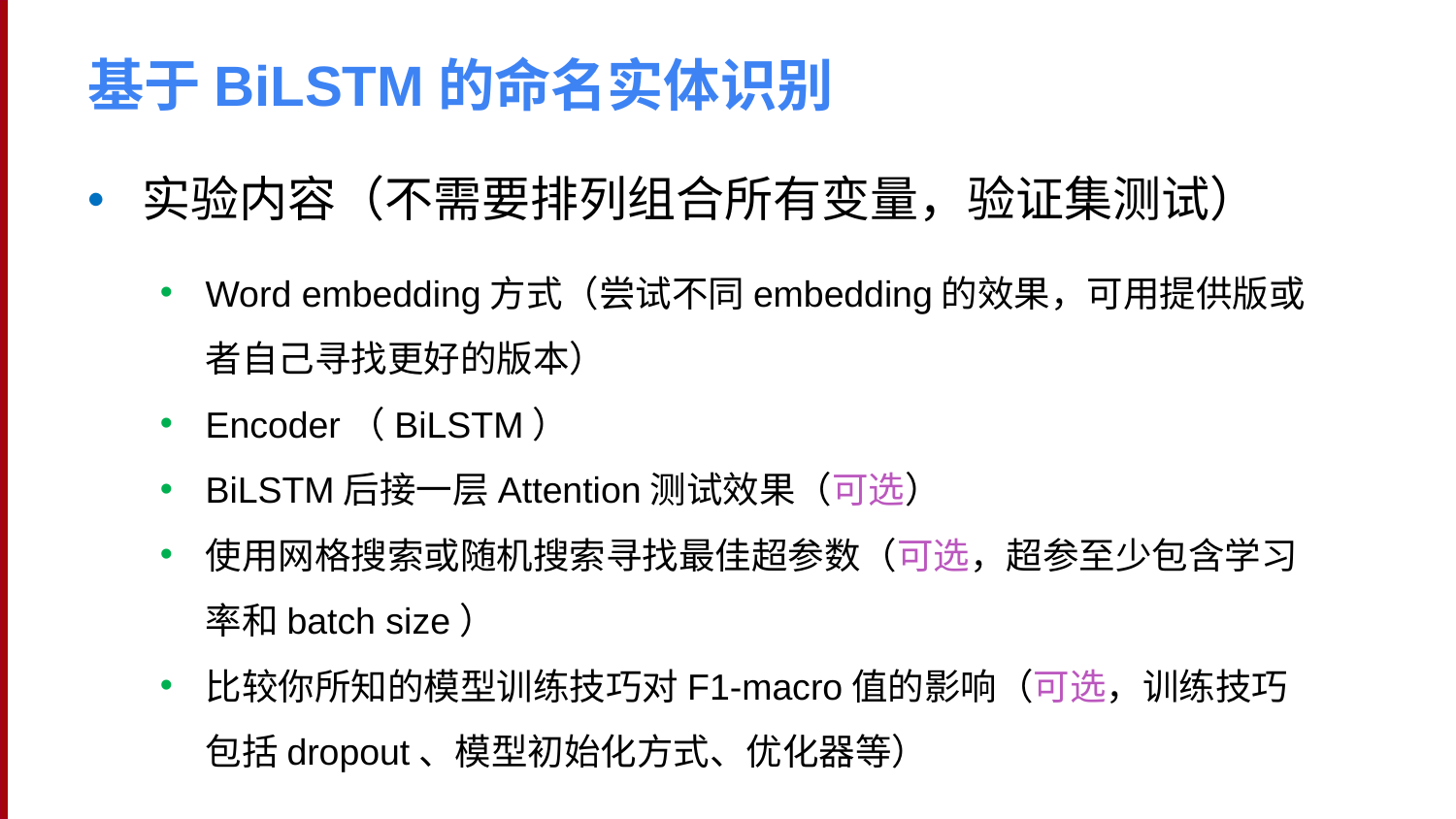

# 基于BiLSTM的命名实体识别
实验内容（不需要排列组合所有变量，验证集测试）
Word embedding方式（尝试不同embedding的效果，可用提供版或者自己寻找更好的版本）
Encoder（BiLSTM）
BiLSTM后接一层Attention测试效果（可选）
使用网格搜索或随机搜索寻找最佳超参数（可选，超参至少包含学习率和batch size）
比较你所知的模型训练技巧对F1-macro值的影响（可选，训练技巧包括dropout、模型初始化方式、优化器等）